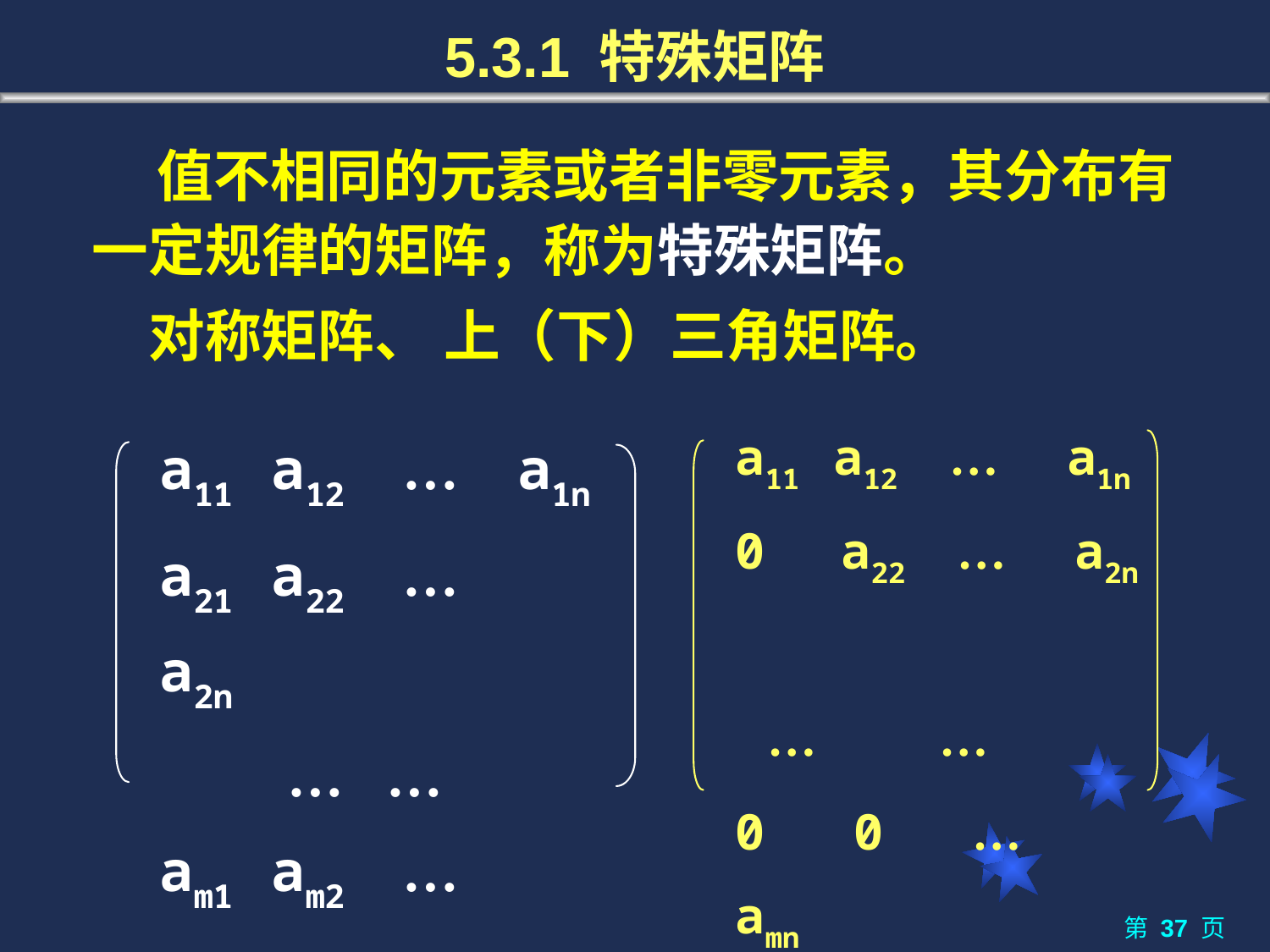

# 5.3.1 特殊矩阵
	    值不相同的元素或者非零元素，其分布有一定规律的矩阵，称为特殊矩阵。
       对称矩阵、 上（下）三角矩阵。
a11  a12   …    a1n
0   a22   …    a2n

   …          …
0   0   …   amn

a11  a12   …   a1n
a21  a22   …    a2n
         …   …
am1  am2   …    amn

第 37 页